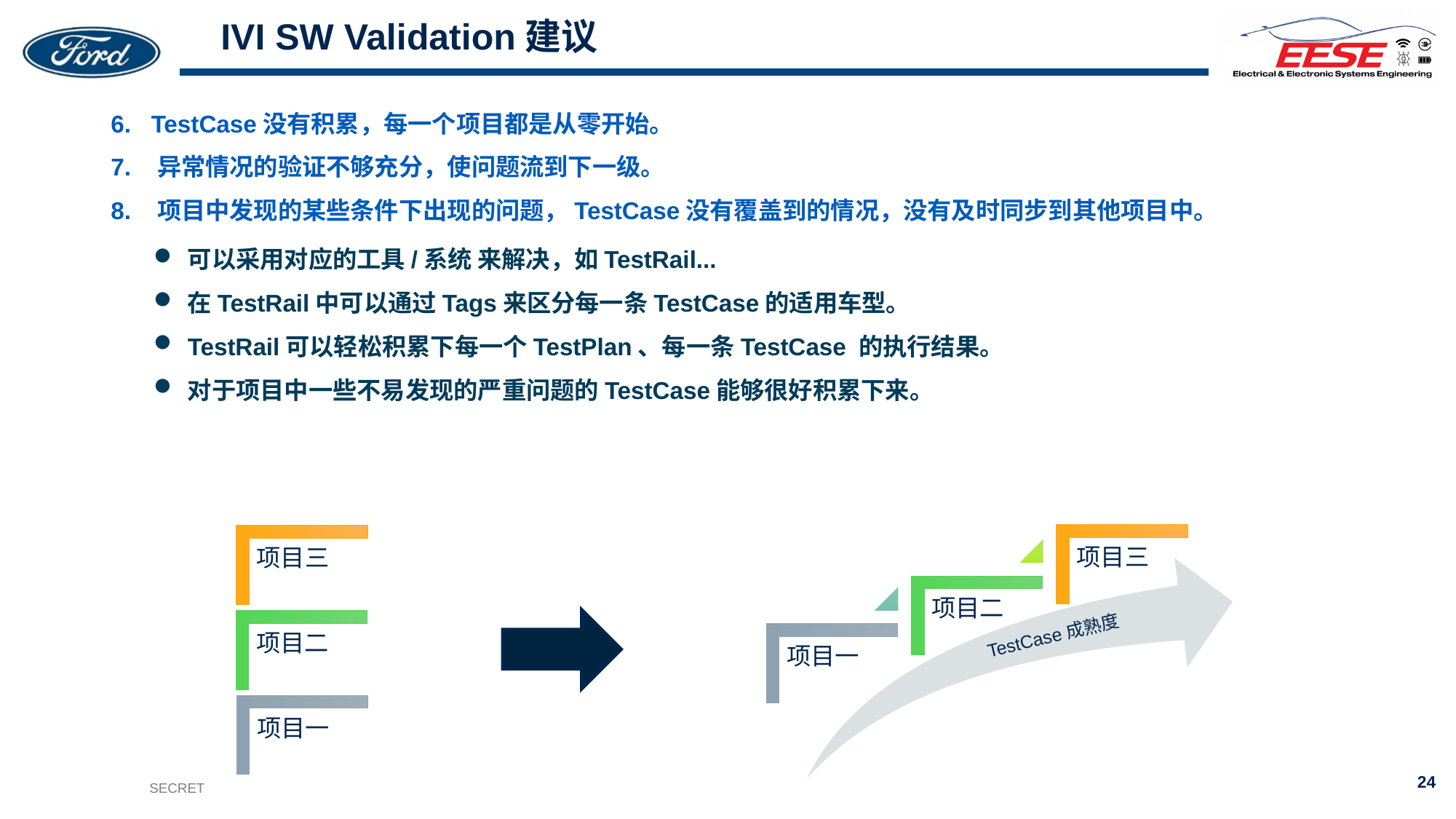

# IVI SW Validation建议
6.   TestCase没有积累，每一个项目都是从零开始。
7.   异常情况的验证不够充分，使问题流到下一级。
8.   项目中发现的某些条件下出现的问题，TestCase没有覆盖到的情况，没有及时同步到其他项目中。
可以采用对应的工具/系统 来解决，如TestRail...
在TestRail中可以通过Tags来区分每一条TestCase的适用车型。
TestRail可以轻松积累下每一个TestPlan、每一条TestCase 的执行结果。
对于项目中一些不易发现的严重问题的TestCase能够很好积累下来。

项目三

项目二

项目一

项目三

项目二

项目一

TestCase成熟度